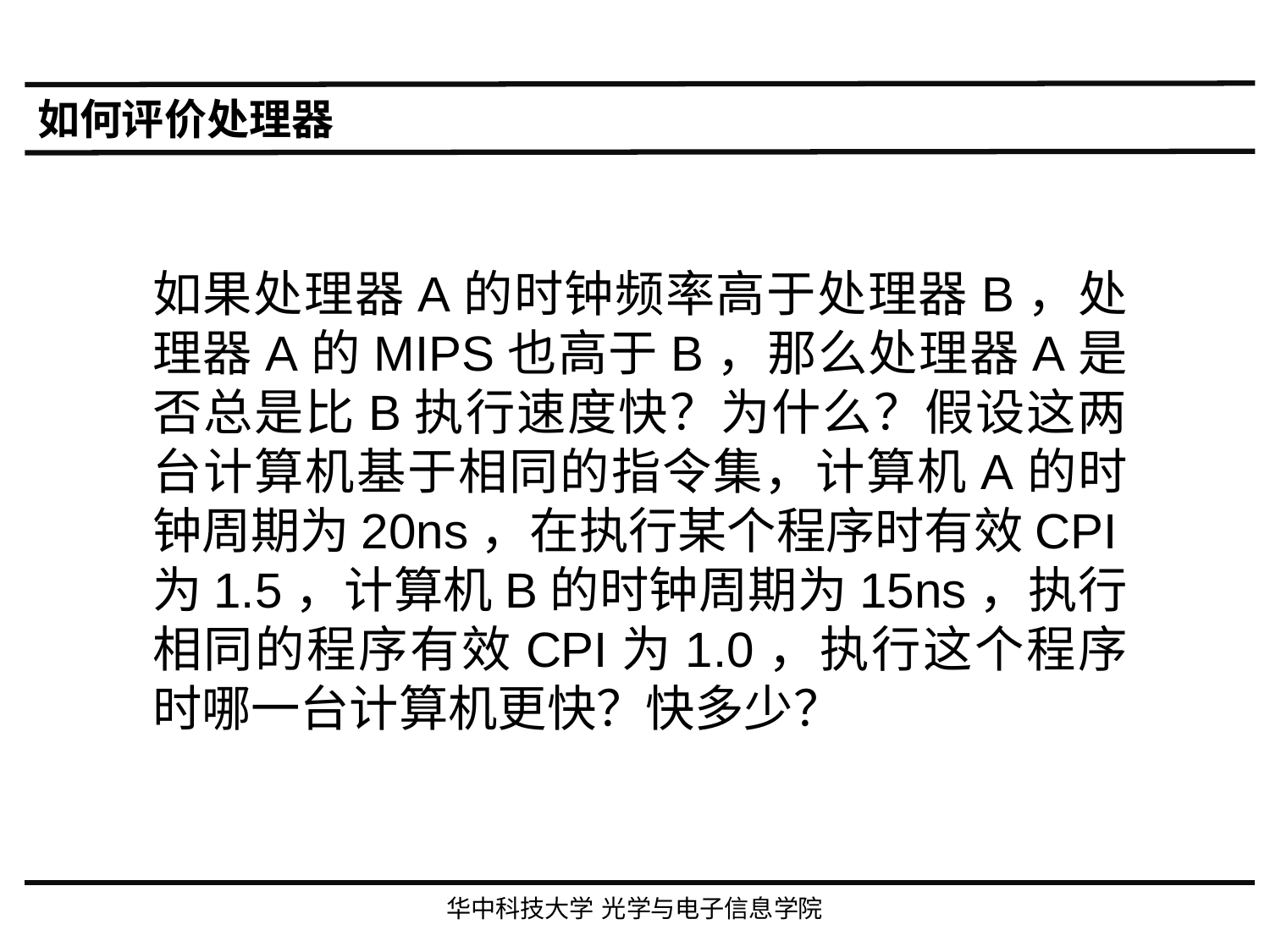

如何评价处理器
如果处理器A的时钟频率高于处理器B，处理器A的MIPS也高于B，那么处理器A是否总是比B执行速度快？为什么？假设这两台计算机基于相同的指令集，计算机A的时钟周期为20ns，在执行某个程序时有效CPI为1.5，计算机B的时钟周期为15ns，执行相同的程序有效CPI为1.0，执行这个程序时哪一台计算机更快？快多少？
华中科技大学 光学与电子信息学院